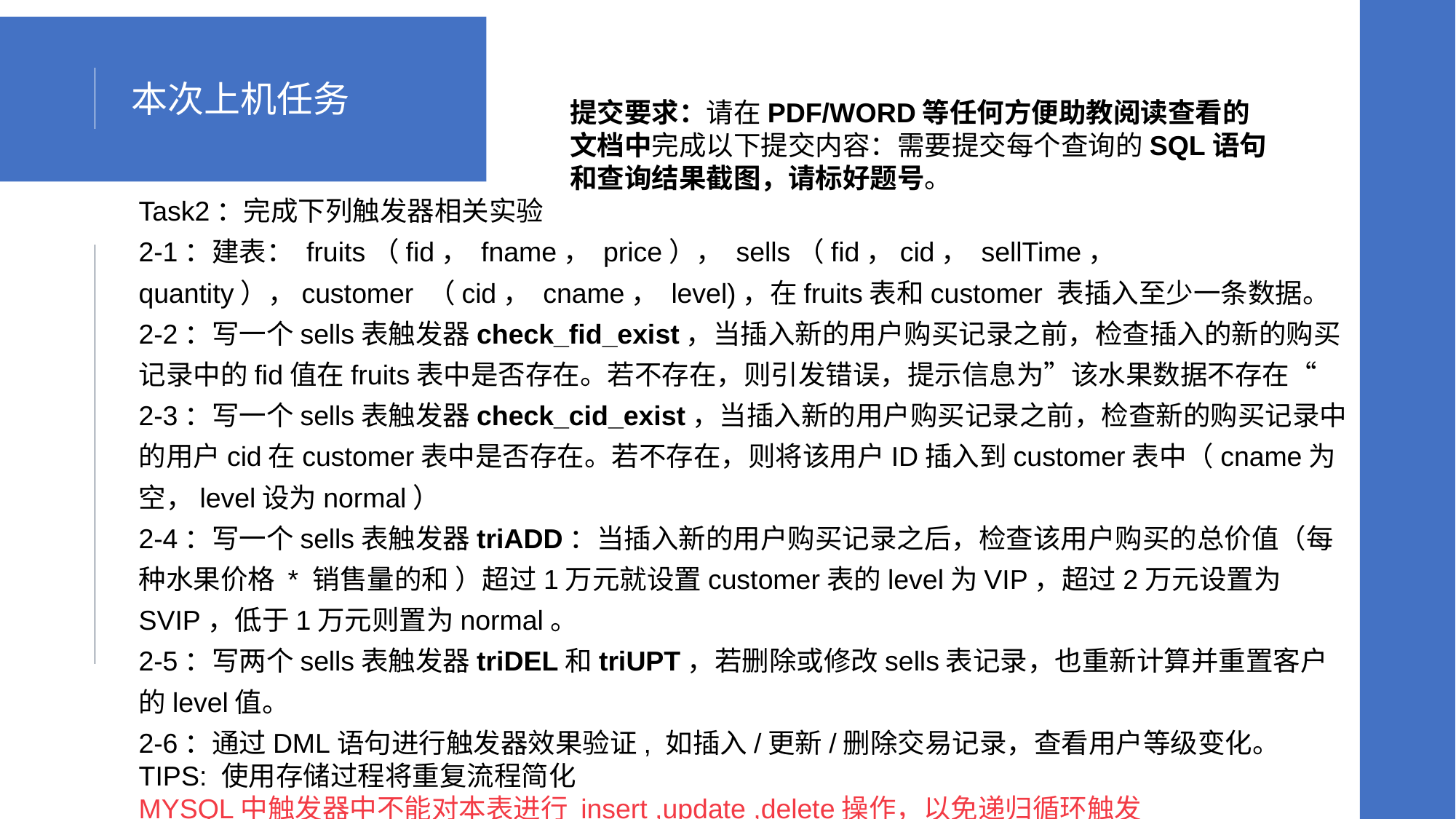

提交要求：请在PDF/WORD等任何方便助教阅读查看的文档中完成以下提交内容：需要提交每个查询的SQL语句和查询结果截图，请标好题号。
 本次上机任务
Task2：完成下列触发器相关实验
2-1：建表： fruits（fid， fname， price）， sells（fid，cid， sellTime， quantity），customer （cid， cname， level)，在fruits表和customer 表插入至少一条数据。
2-2：写一个sells表触发器check_fid_exist，当插入新的用户购买记录之前，检查插入的新的购买记录中的fid值在fruits表中是否存在。若不存在，则引发错误，提示信息为”该水果数据不存在“
2-3：写一个sells表触发器check_cid_exist，当插入新的用户购买记录之前，检查新的购买记录中的用户cid在customer表中是否存在。若不存在，则将该用户ID插入到customer表中（cname为空，level设为normal）
2-4：写一个sells表触发器triADD：当插入新的用户购买记录之后，检查该用户购买的总价值（每种水果价格 * 销售量的和 ）超过1万元就设置customer表的level为VIP，超过2万元设置为SVIP，低于1万元则置为normal。
2-5：写两个sells表触发器triDEL和triUPT，若删除或修改sells表记录，也重新计算并重置客户的level值。
2-6：通过DML语句进行触发器效果验证, 如插入/更新/删除交易记录，查看用户等级变化。
TIPS: 使用存储过程将重复流程简化
MYSQL中触发器中不能对本表进行 insert ,update ,delete操作，以免递归循环触发